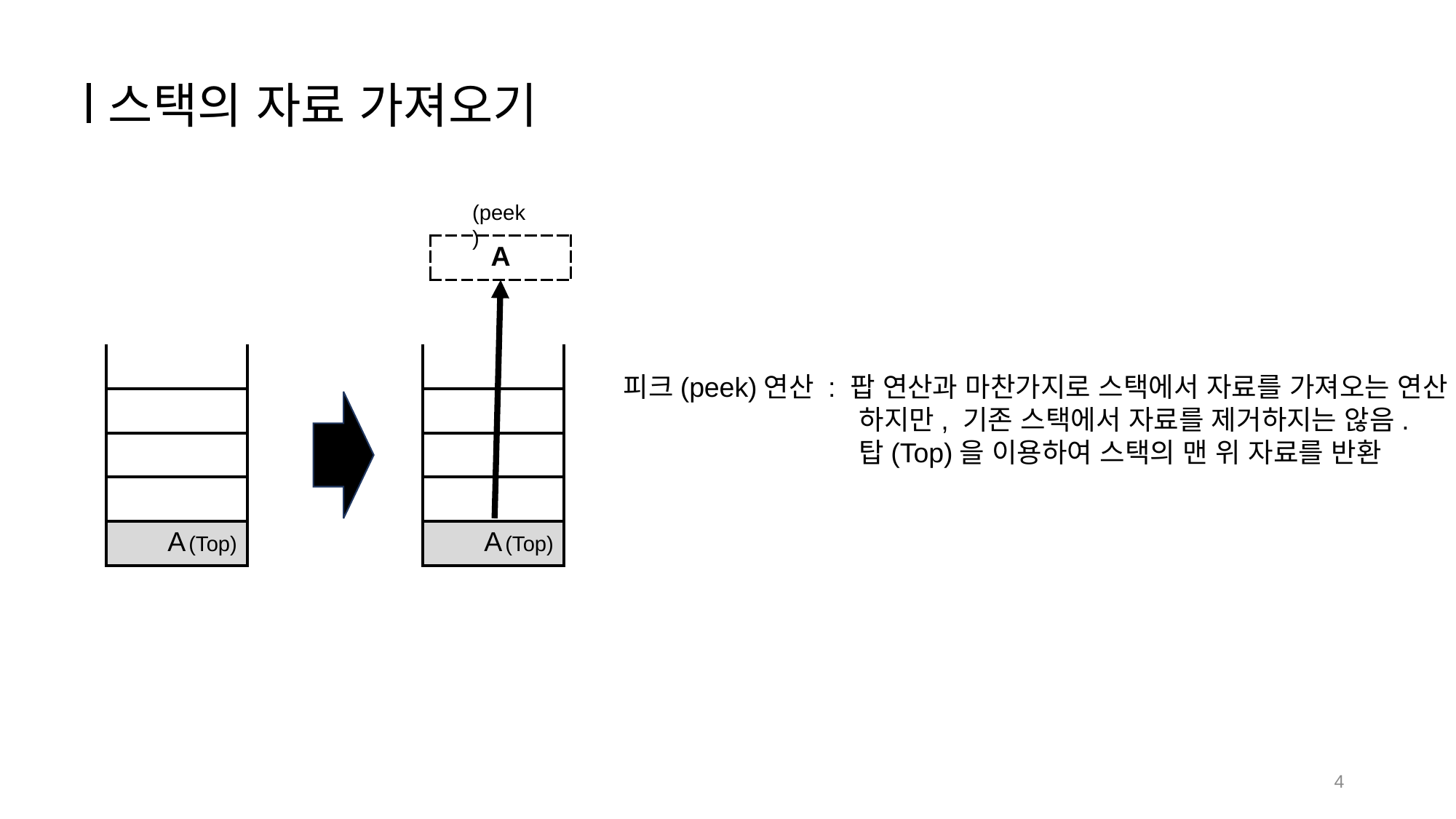

스택의 자료 가져오기
(peek)
| A |
| --- |
|  |
| --- |
|  |
|  |
|  |
| A |
|  |
| --- |
|  |
|  |
|  |
|  |
|  |
| --- |
|  |
|  |
|  |
| A |
피크(peek)연산 : 팝 연산과 마찬가지로 스택에서 자료를 가져오는 연산.
                              하지만, 기존 스택에서 자료를 제거하지는 않음.
                              탑(Top)을 이용하여 스택의 맨 위 자료를 반환

(Top)
(Top)
4